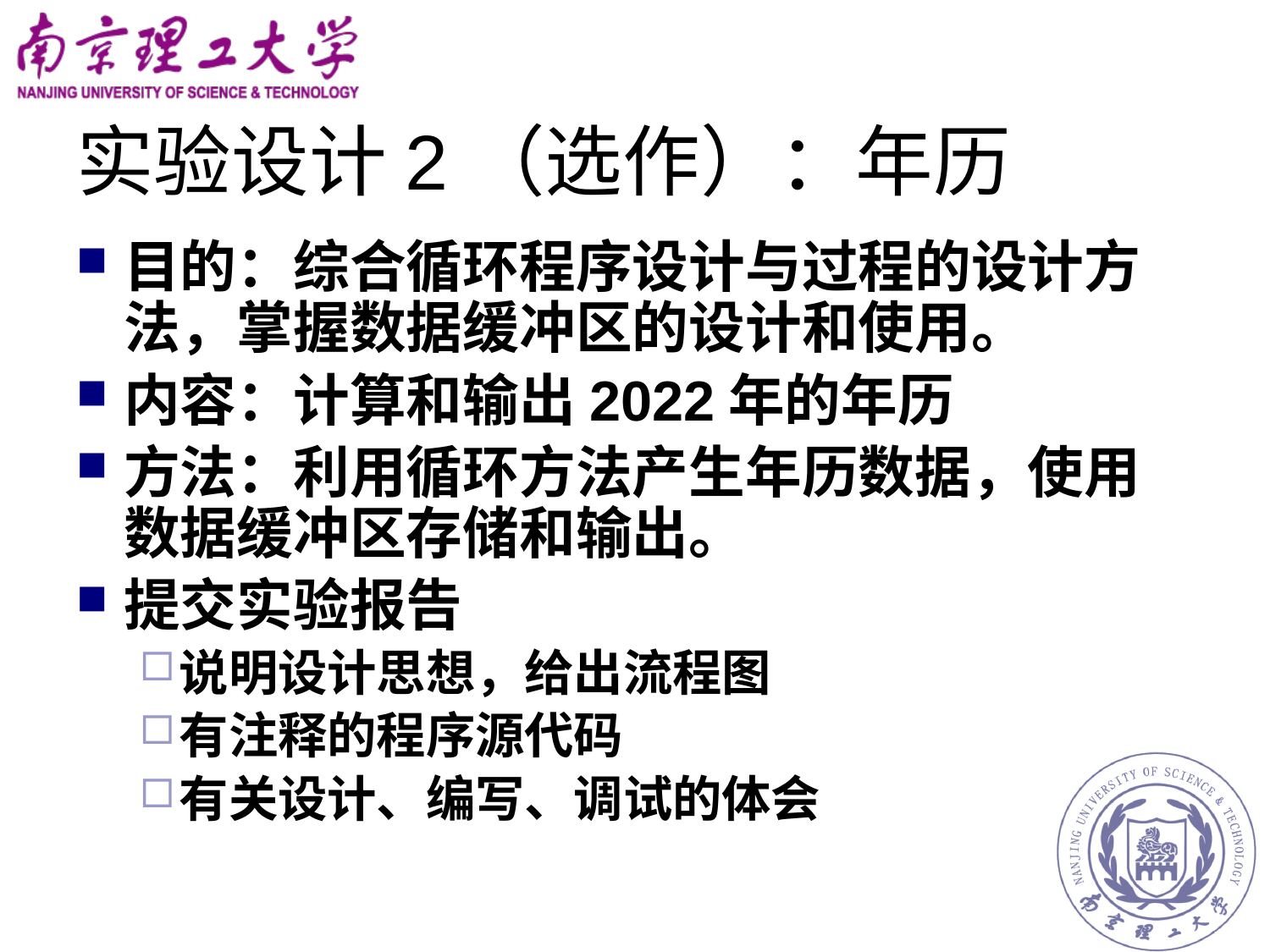

# 实验设计2（选作）：年历
目的：综合循环程序设计与过程的设计方法，掌握数据缓冲区的设计和使用。
内容：计算和输出2022年的年历
方法：利用循环方法产生年历数据，使用数据缓冲区存储和输出。
提交实验报告
说明设计思想，给出流程图
有注释的程序源代码
有关设计、编写、调试的体会